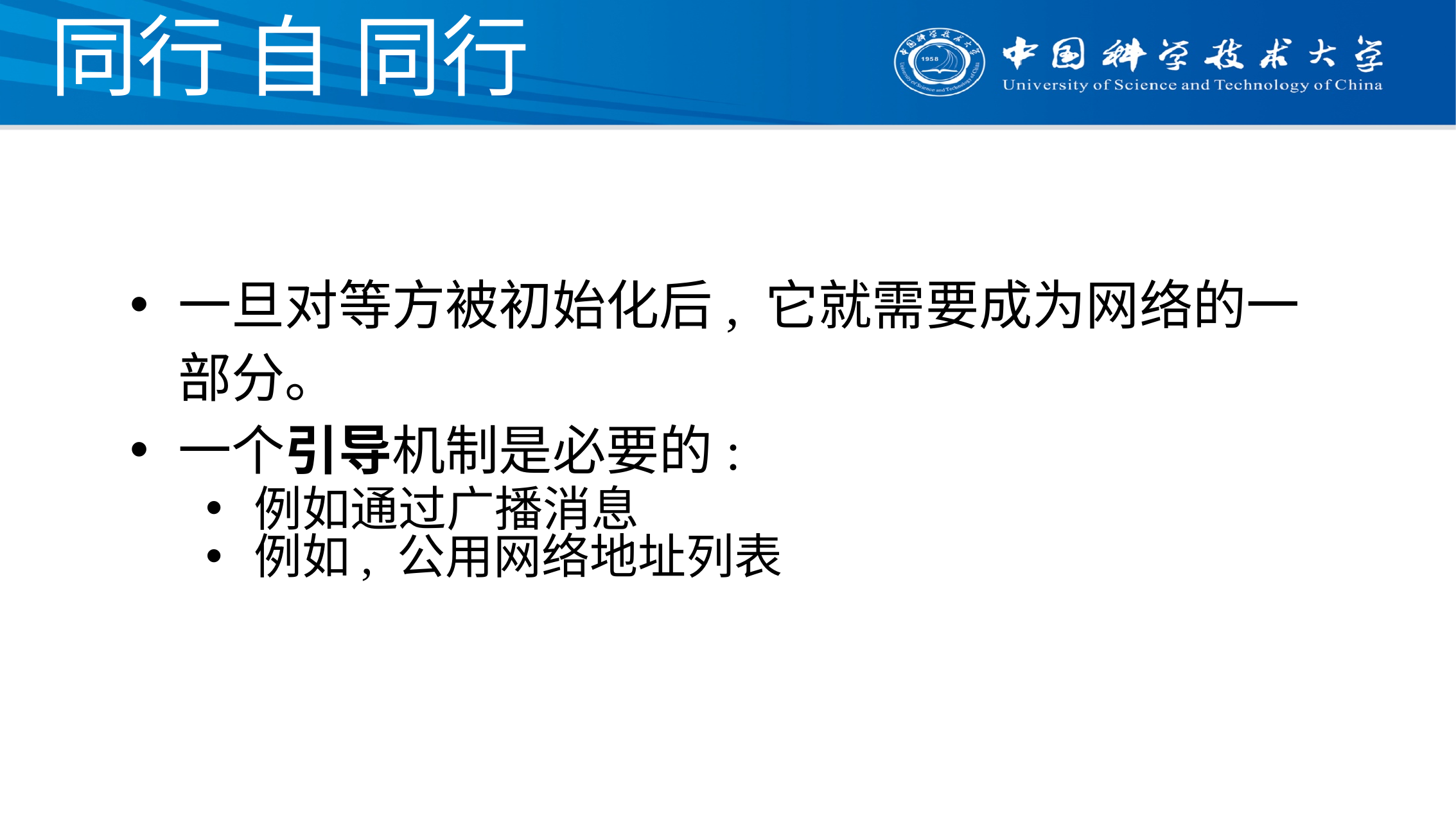

# 同行 自 同行
一旦对等方被初始化后, 它就需要成为网络的一部分。
一个引导机制是必要的:
例如通过广播消息
例如, 公用网络地址列表